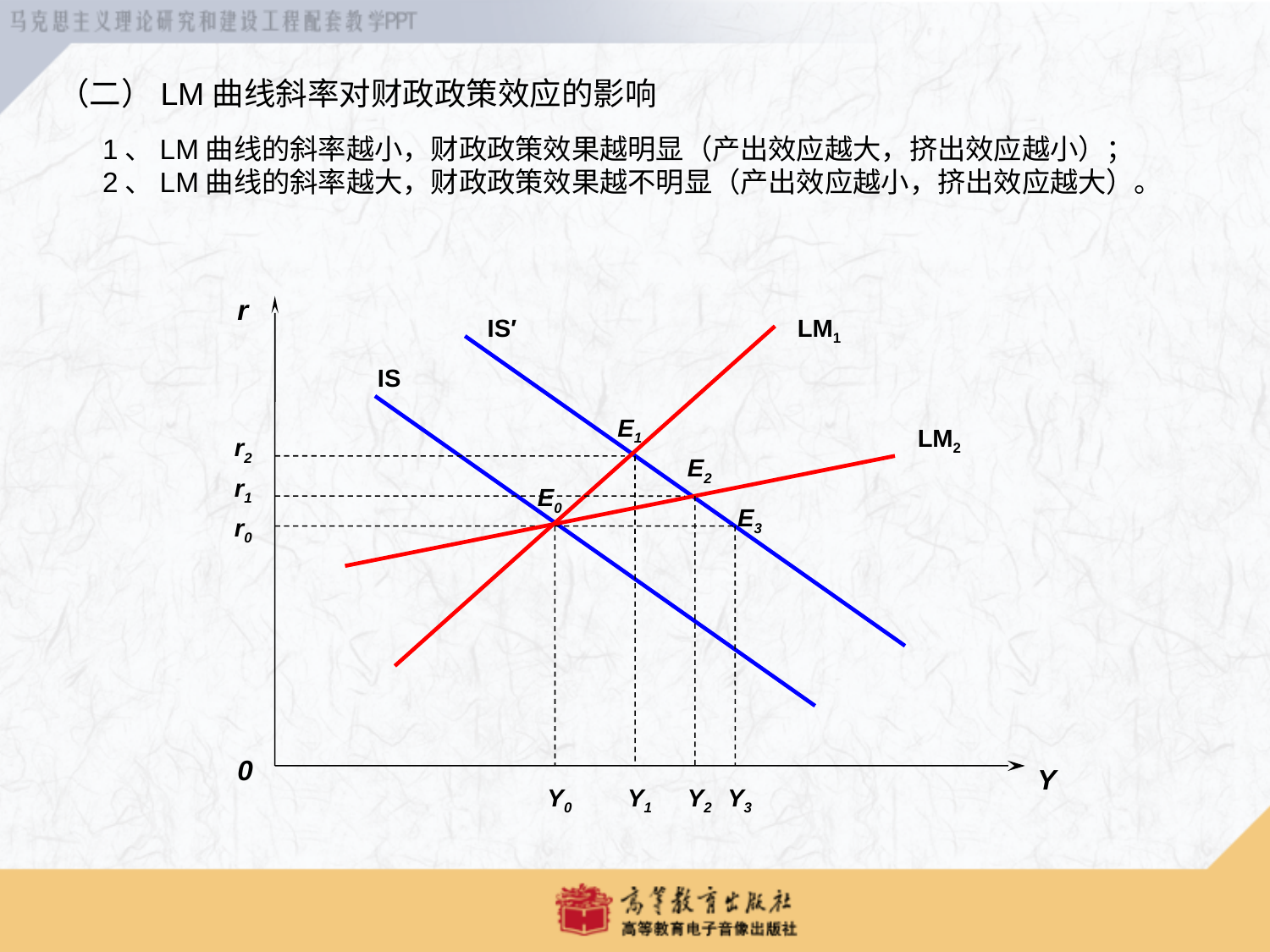

# （二）LM曲线斜率对财政政策效应的影响 1、LM曲线的斜率越小，财政政策效果越明显（产出效应越大，挤出效应越小）； 2、LM曲线的斜率越大，财政政策效果越不明显（产出效应越小，挤出效应越大）。
r

IS′
LM1

IS

E1
LM2
 r2
E2

 r1
E0

E3
 r0

0
Y

Y0
Y1
Y2
Y3
16